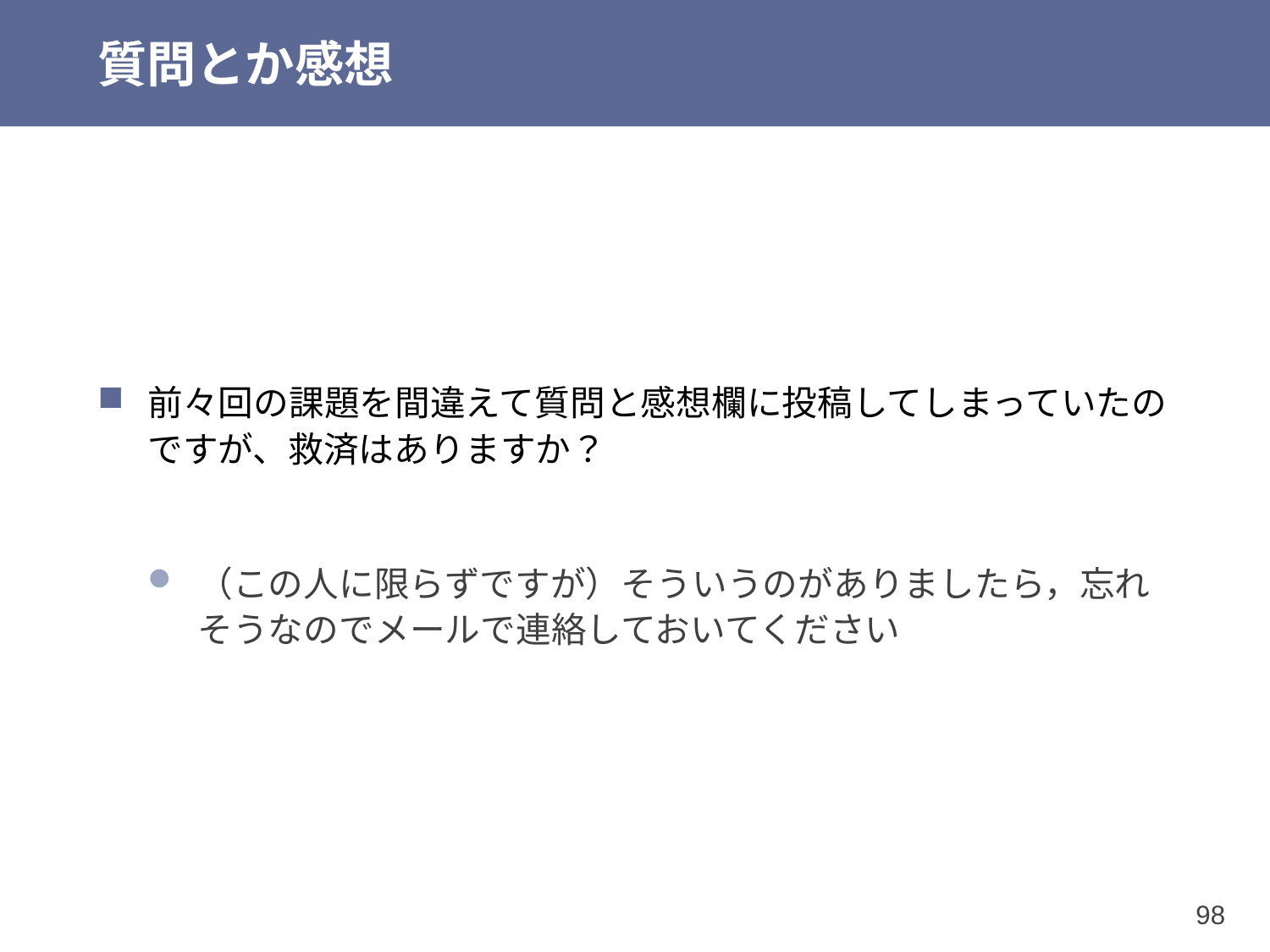

# 質問とか感想
前々回の課題を間違えて質問と感想欄に投稿してしまっていたのですが、救済はありますか？

（この人に限らずですが）そういうのがありましたら，忘れそうなのでメールで連絡しておいてください